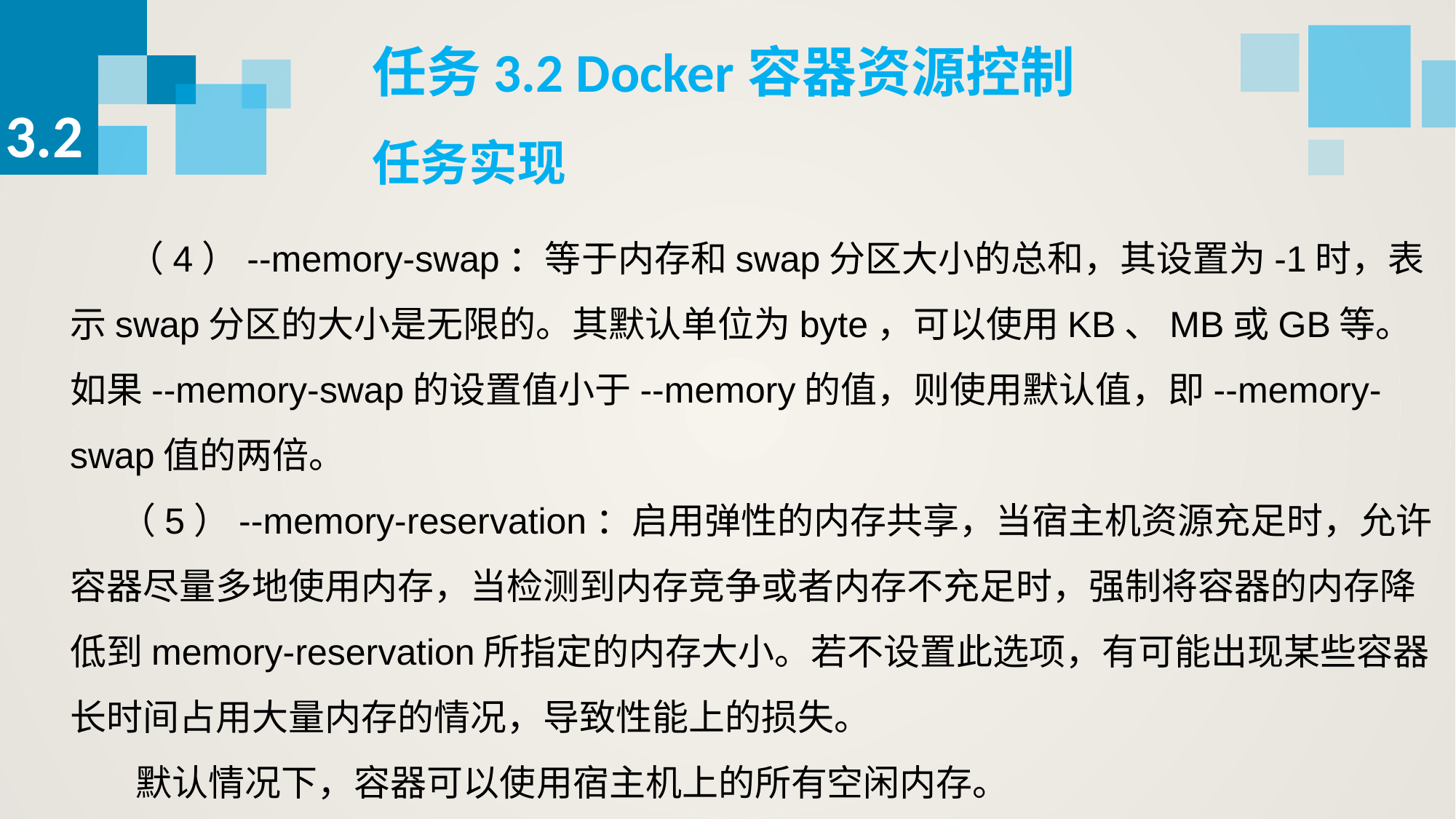

任务3.2 Docker容器资源控制
3.2
任务实现
      （4）--memory-swap：等于内存和swap分区大小的总和，其设置为-1时，表示swap分区的大小是无限的。其默认单位为byte，可以使用KB、MB或GB等。如果--memory-swap的设置值小于--memory的值，则使用默认值，即--memory-swap值的两倍。
     （5）--memory-reservation：启用弹性的内存共享，当宿主机资源充足时，允许容器尽量多地使用内存，当检测到内存竞争或者内存不充足时，强制将容器的内存降低到memory-reservation所指定的内存大小。若不设置此选项，有可能出现某些容器长时间占用大量内存的情况，导致性能上的损失。
       默认情况下，容器可以使用宿主机上的所有空闲内存。